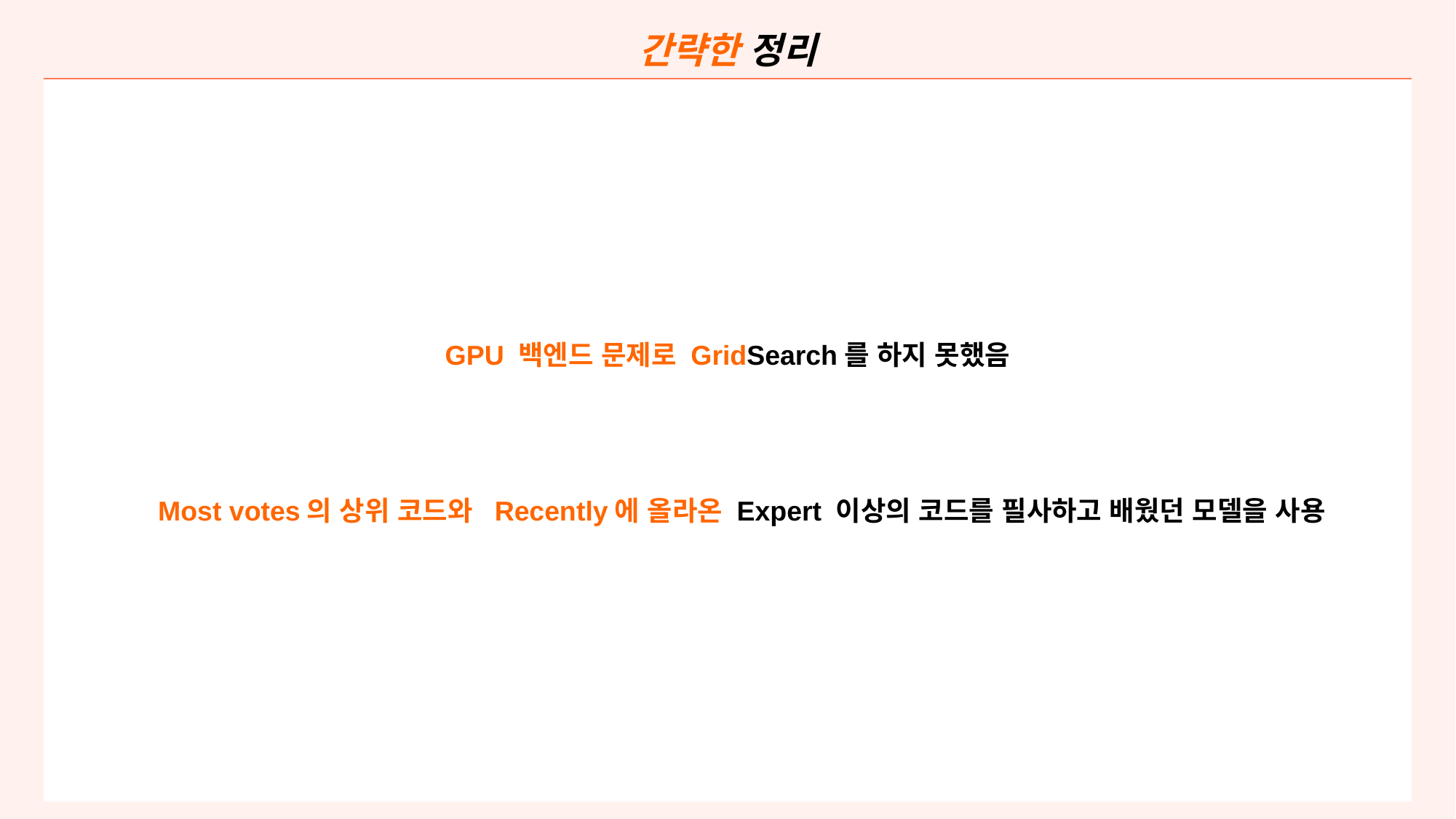

간략한 정리
weights=[0.1, 0.1, 0.1, 0.1, 0.6]
GPU 백엔드 문제로 GridSearch를 하지 못했음
Most votes의 상위 코드와  Recently에 올라온 Expert 이상의 코드를 필사하고 배웠던 모델을 사용